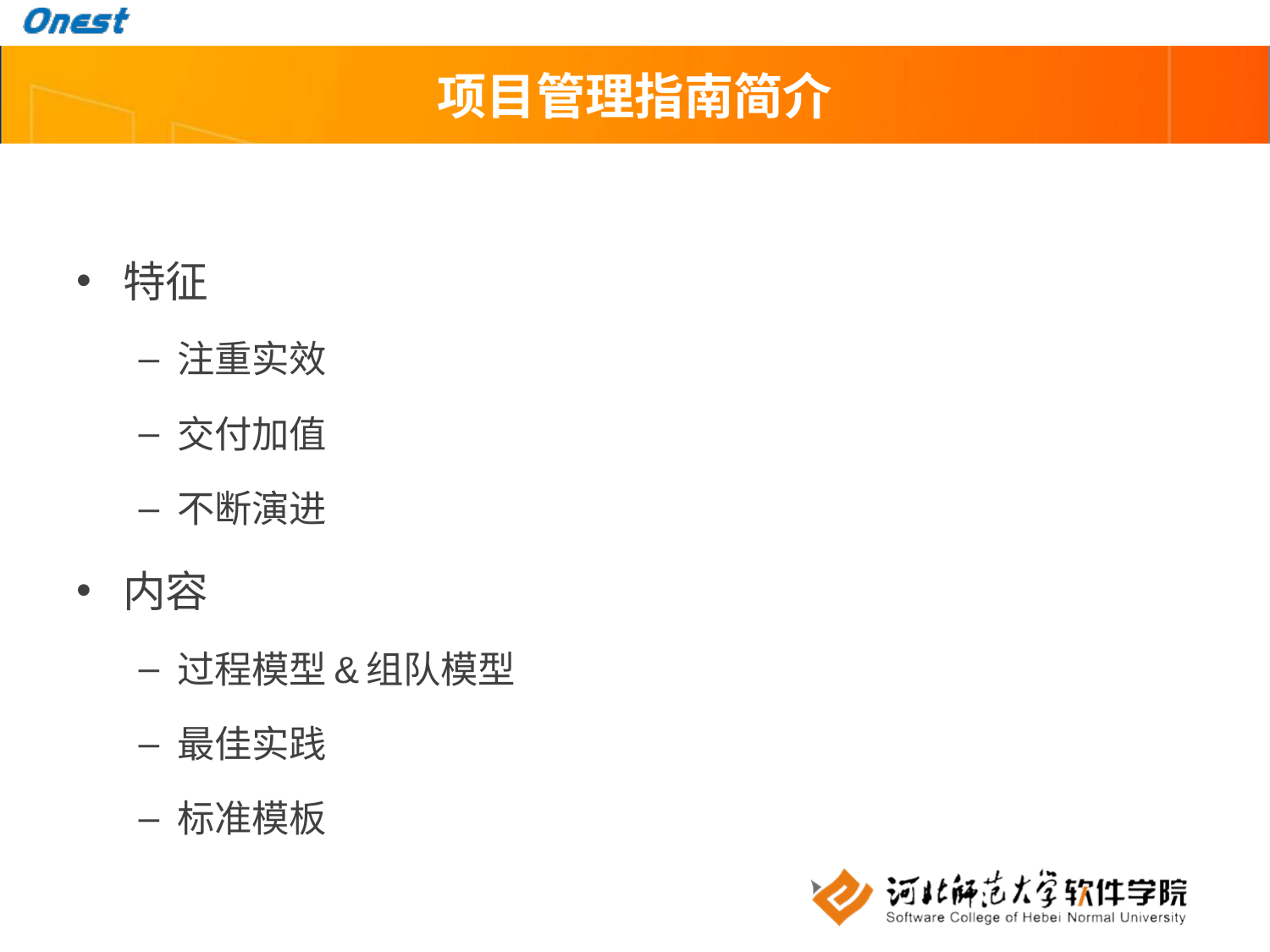

# 项目管理指南简介
特征
注重实效
交付加值
不断演进
内容
过程模型&组队模型
最佳实践
标准模板